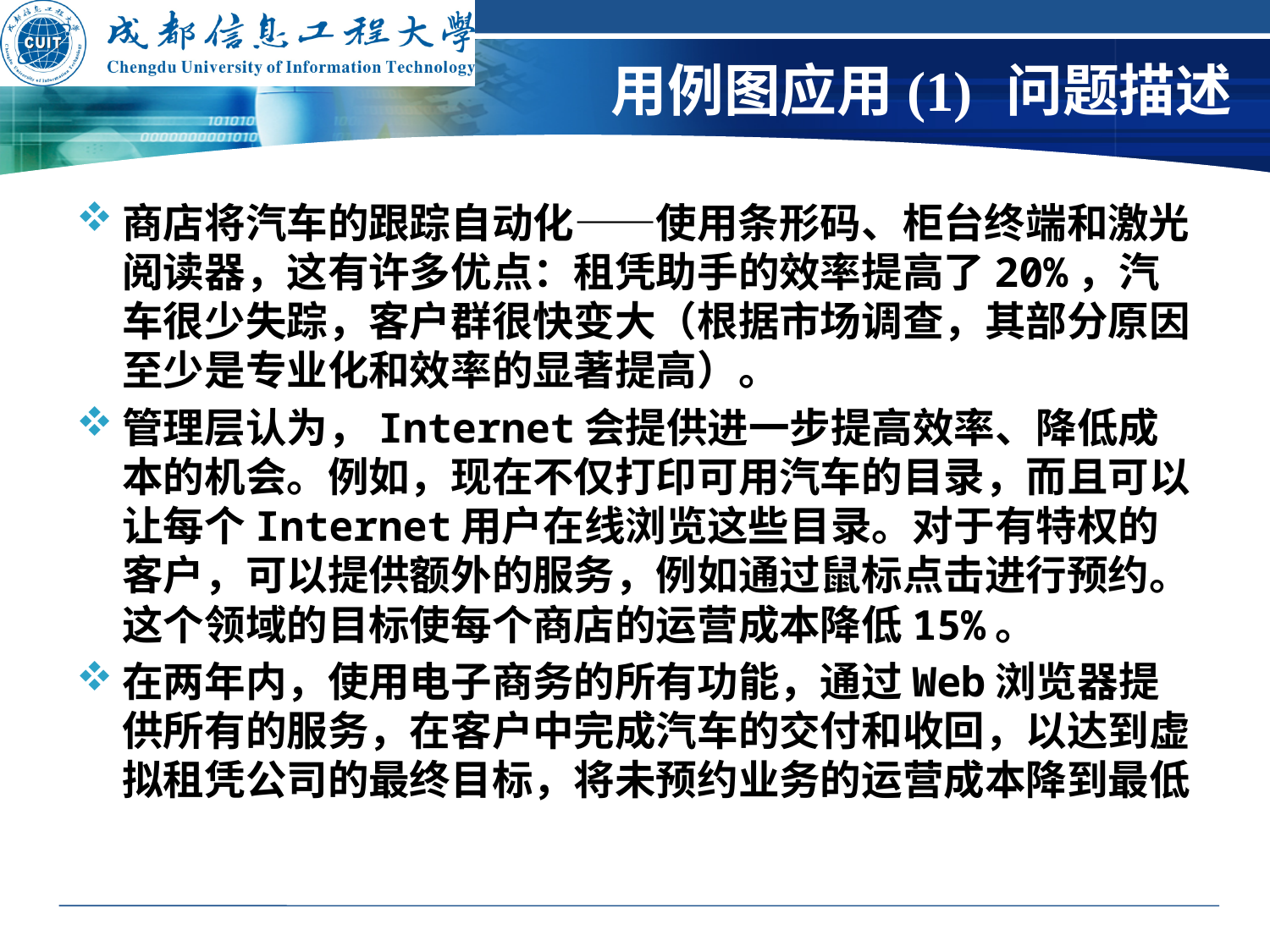

# 用例图应用(1) 问题描述
商店将汽车的跟踪自动化——使用条形码、柜台终端和激光阅读器，这有许多优点：租凭助手的效率提高了20%，汽车很少失踪，客户群很快变大（根据市场调查，其部分原因至少是专业化和效率的显著提高）。
管理层认为，Internet会提供进一步提高效率、降低成本的机会。例如，现在不仅打印可用汽车的目录，而且可以让每个Internet用户在线浏览这些目录。对于有特权的客户，可以提供额外的服务，例如通过鼠标点击进行预约。这个领域的目标使每个商店的运营成本降低15%。
在两年内，使用电子商务的所有功能，通过Web浏览器提供所有的服务，在客户中完成汽车的交付和收回，以达到虚拟租凭公司的最终目标，将未预约业务的运营成本降到最低